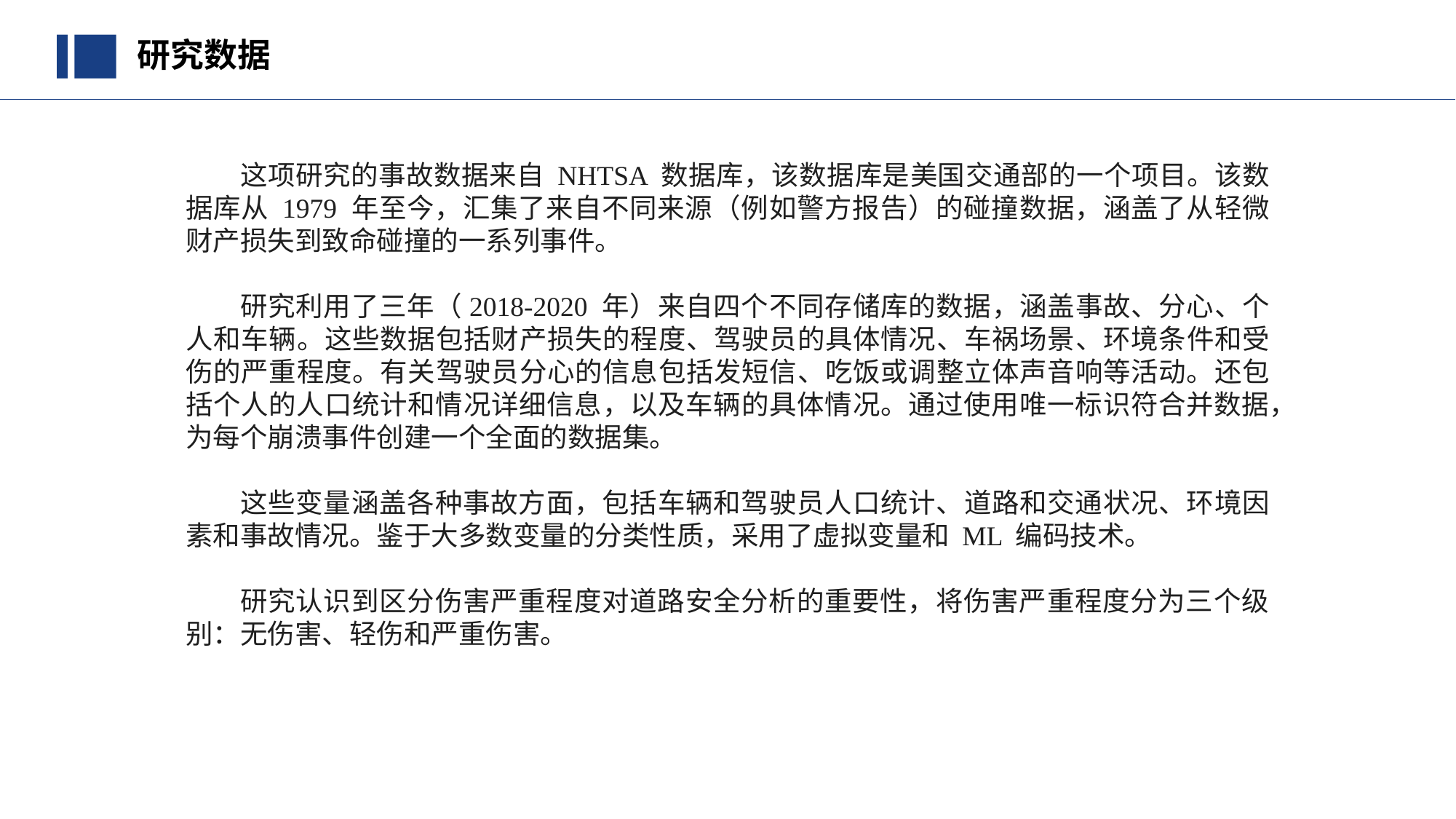

研究数据
这项研究的事故数据来自 NHTSA 数据库，该数据库是美国交通部的一个项目。该数据库从 1979 年至今，汇集了来自不同来源（例如警方报告）的碰撞数据，涵盖了从轻微财产损失到致命碰撞的一系列事件。

研究利用了三年（2018-2020 年）来自四个不同存储库的数据，涵盖事故、分心、个人和车辆。这些数据包括财产损失的程度、驾驶员的具体情况、车祸场景、环境条件和受伤的严重程度。有关驾驶员分心的信息包括发短信、吃饭或调整立体声音响等活动。还包括个人的人口统计和情况详细信息，以及车辆的具体情况。通过使用唯一标识符合并数据，为每个崩溃事件创建一个全面的数据集。

这些变量涵盖各种事故方面，包括车辆和驾驶员人口统计、道路和交通状况、环境因素和事故情况。鉴于大多数变量的分类性质，采用了虚拟变量和 ML 编码技术。

研究认识到区分伤害严重程度对道路安全分析的重要性，将伤害严重程度分为三个级别：无伤害、轻伤和严重伤害。